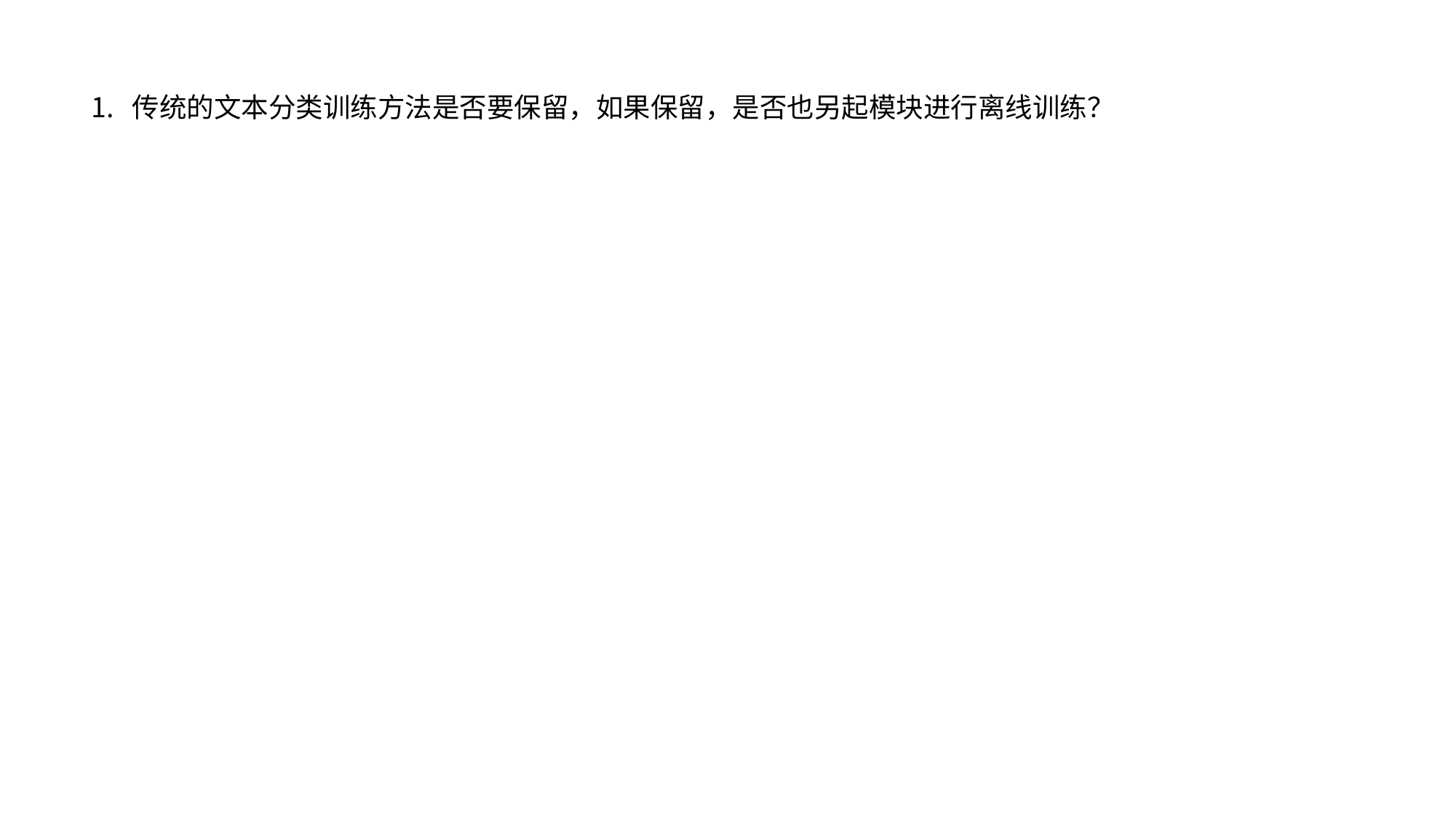

传统的文本分类训练方法是否要保留，如果保留，是否也另起模块进行离线训练？